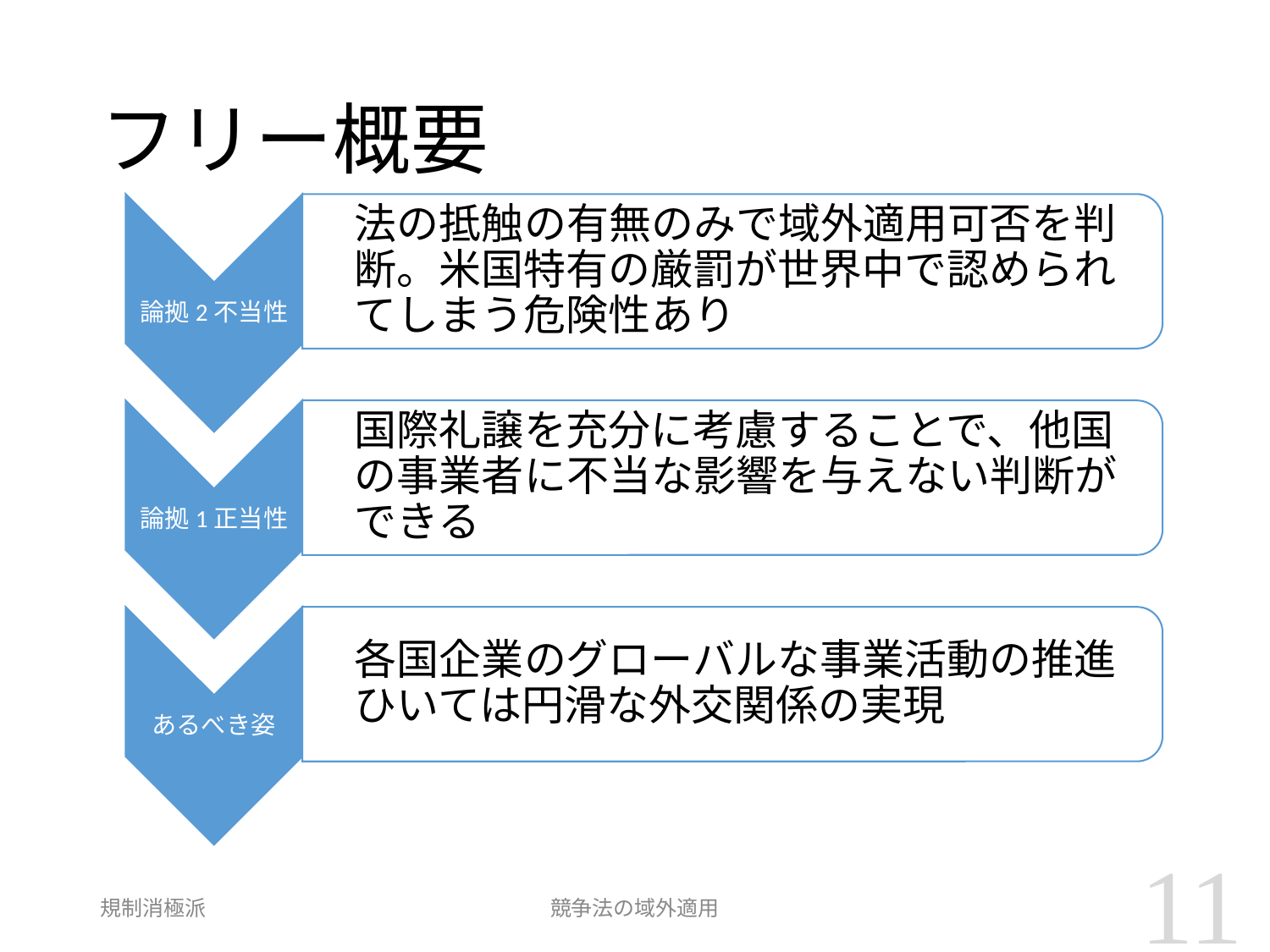

フリー概要

法の抵触の有無のみで域外適用可否を判断。米国特有の厳罰が世界中で認められてしまう危険性あり

論拠2不当性

国際礼譲を充分に考慮することで、他国の事業者に不当な影響を与えない判断ができる

論拠1正当性
各国企業のグローバルな事業活動の推進
ひいては円滑な外交関係の実現

あるべき姿
11
規制消極派
競争法の域外適用